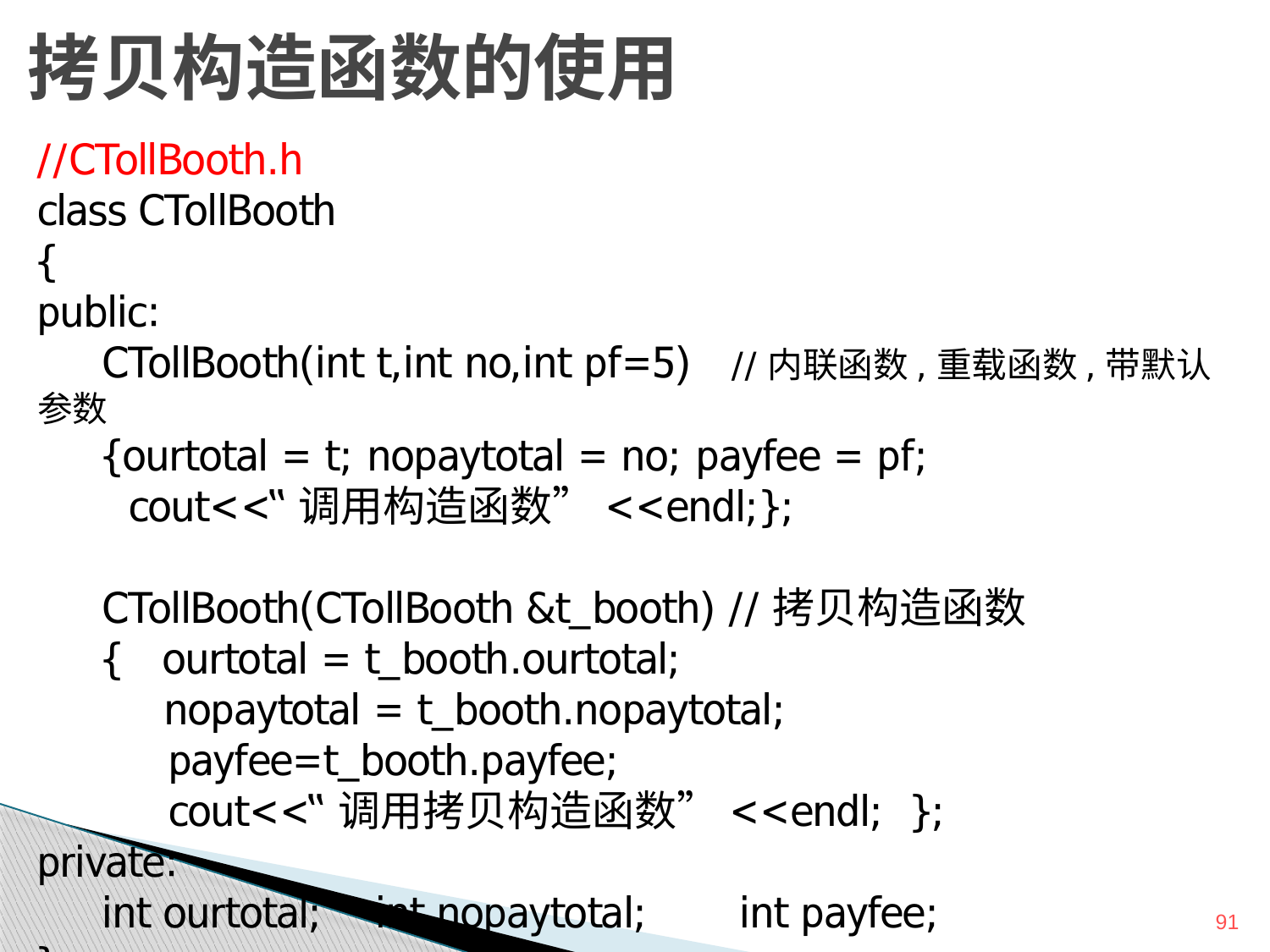

# 拷贝构造函数的使用
//CTollBooth.h
class CTollBooth
{
public:
     CTollBooth(int t,int no,int pf=5)   //内联函数,重载函数,带默认参数
     {ourtotal = t; nopaytotal = no; payfee = pf;
       cout<<“调用构造函数”<<endl;};

     CTollBooth(CTollBooth &t_booth) //拷贝构造函数
     {   ourtotal = t_booth.ourtotal;
	nopaytotal = t_booth.nopaytotal;
          payfee=t_booth.payfee;
          cout<<“调用拷贝构造函数”<<endl;  };
private:
     int ourtotal;    int nopaytotal;       int payfee;
};
91